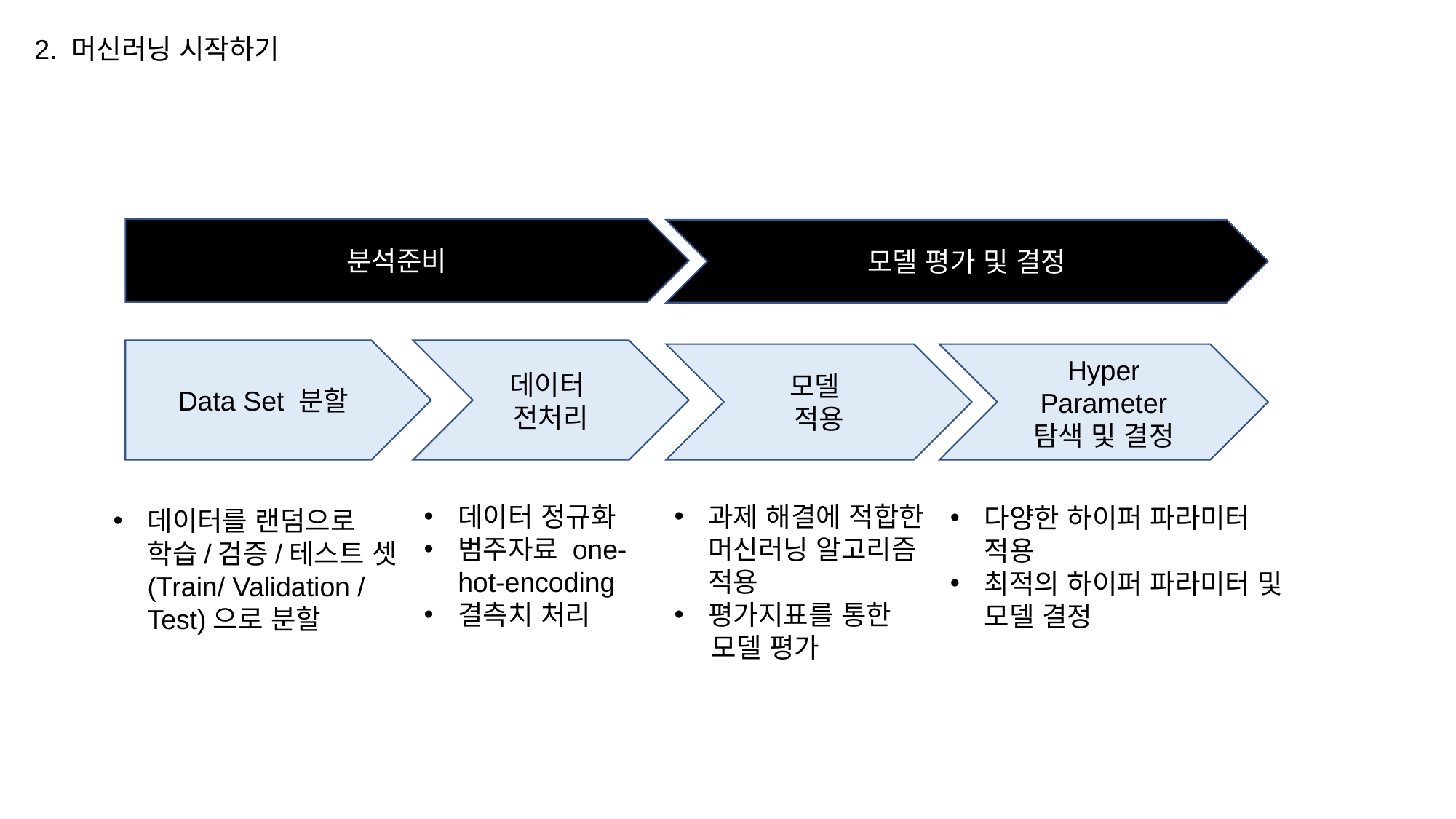

2. 머신러닝 시작하기
분석준비
모델 평가 및 결정
Data Set 분할
데이터
전처리
Hyper Parameter
탐색 및 결정
모델
적용
데이터 정규화
범주자료 one- hot-encoding
결측치 처리
과제 해결에 적합한 머신러닝 알고리즘 적용
평가지표를 통한
    모델 평가
다양한 하이퍼 파라미터 적용
최적의 하이퍼 파라미터 및 모델 결정
데이터를 랜덤으로 학습/검증/테스트 셋(Train/ Validation / Test)으로 분할